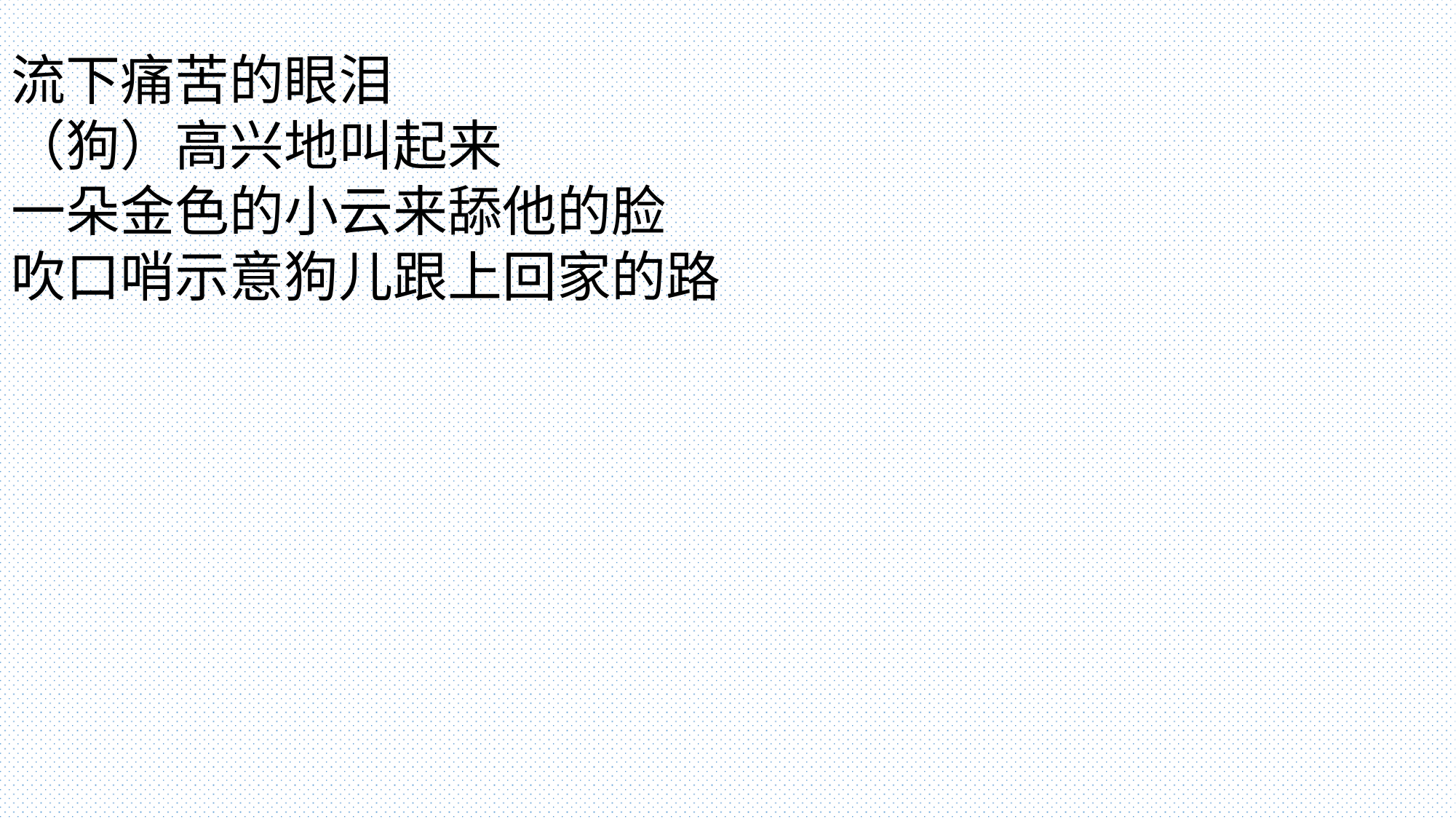

流下痛苦的眼泪
（狗）高兴地叫起来
一朵金色的小云来舔他的脸
吹口哨示意狗儿跟上回家的路